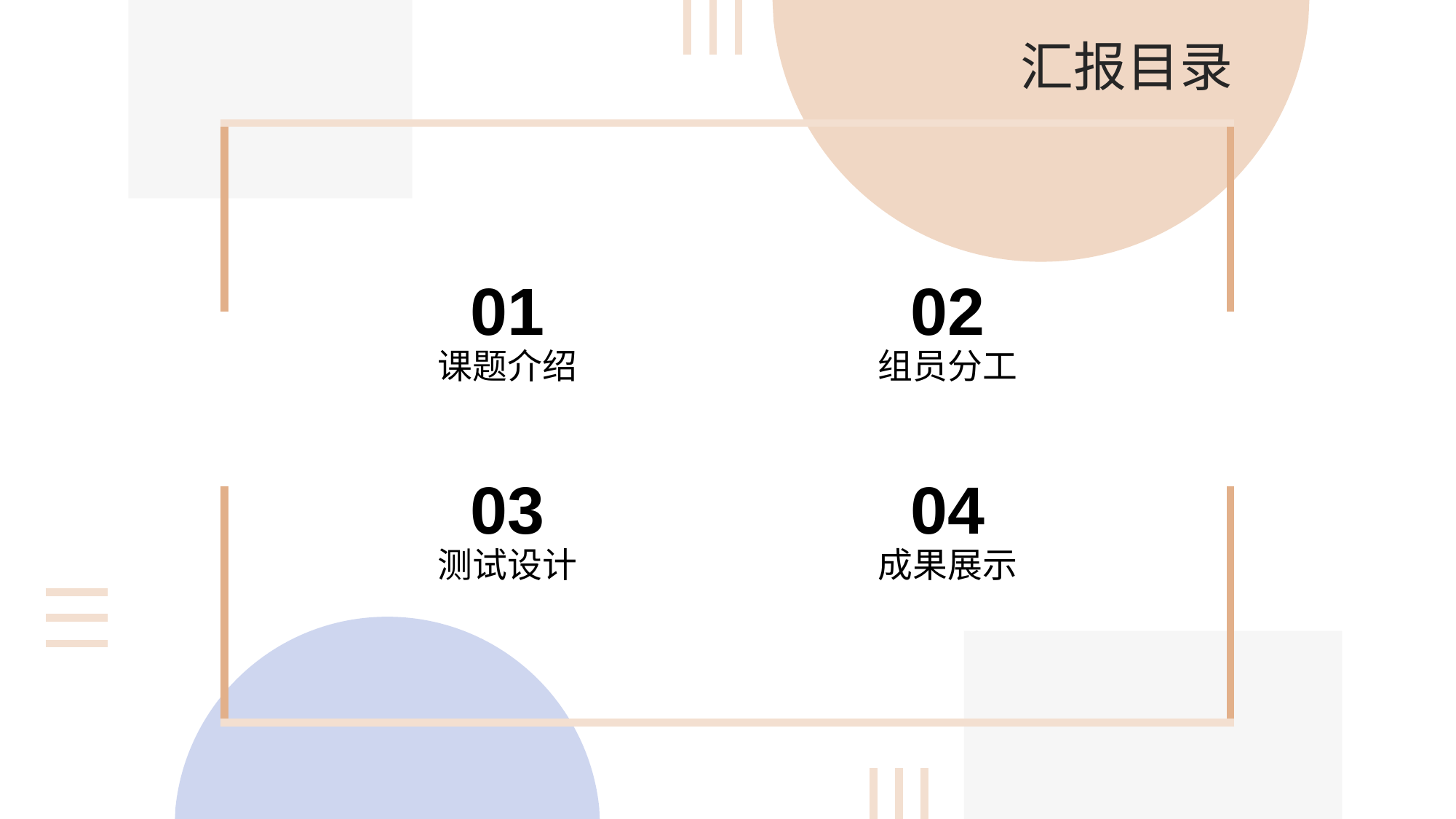

汇报目录
01
02
课题介绍
组员分工
03
04
测试设计
成果展示